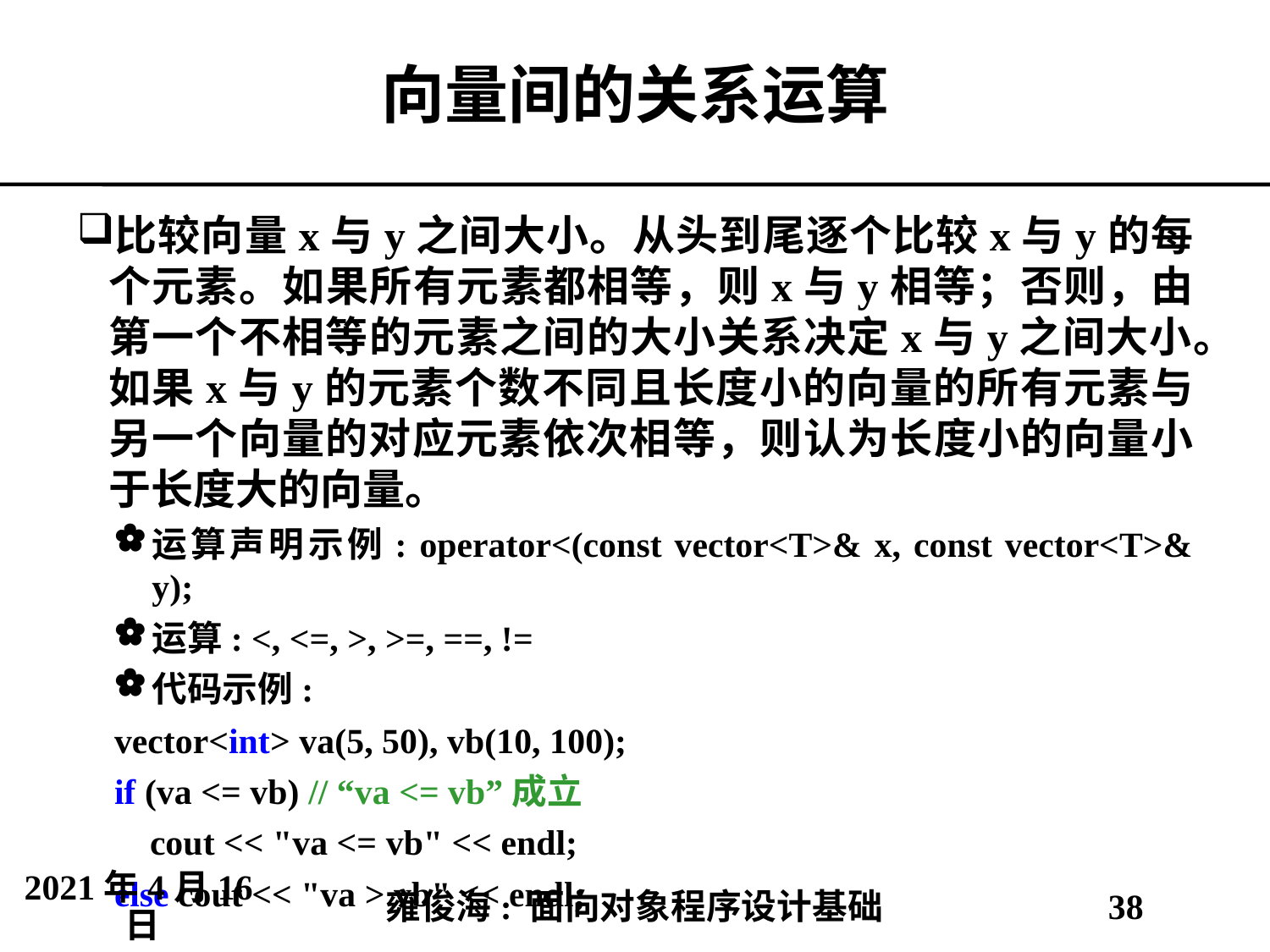

# 向量间的关系运算

比较向量x与y之间大小。从头到尾逐个比较x与y的每个元素。如果所有元素都相等，则x与y相等；否则，由第一个不相等的元素之间的大小关系决定x与y之间大小。如果x与y的元素个数不同且长度小的向量的所有元素与另一个向量的对应元素依次相等，则认为长度小的向量小于长度大的向量。
运算声明示例: operator<(const vector<T>& x, const vector<T>& y);
运算: <, <=, >, >=, ==, !=
代码示例:
vector<int> va(5, 50), vb(10, 100);
if (va <= vb) // “va <= vb”成立
    cout << "va <= vb" << endl;
else cout << "va > vb" << endl;
2021年4月16日
雍俊海: 面向对象程序设计基础
38